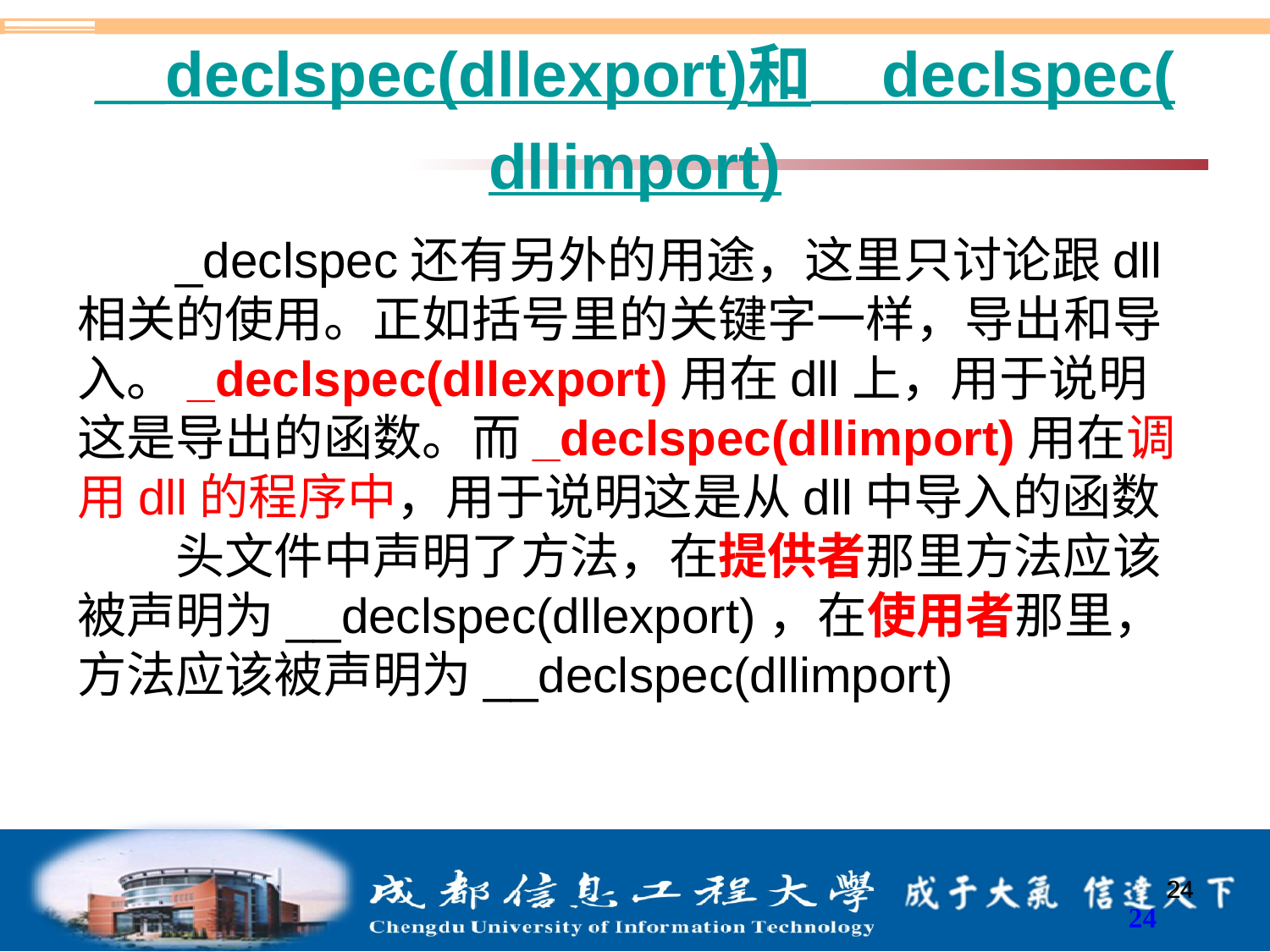

# __declspec(dllexport)和__declspec(dllimport)
_declspec还有另外的用途，这里只讨论跟dll相关的使用。正如括号里的关键字一样，导出和导入。_declspec(dllexport)用在dll上，用于说明这是导出的函数。而_declspec(dllimport)用在调用dll的程序中，用于说明这是从dll中导入的函数
头文件中声明了方法，在提供者那里方法应该被声明为__declspec(dllexport)，在使用者那里，方法应该被声明为__declspec(dllimport)
24